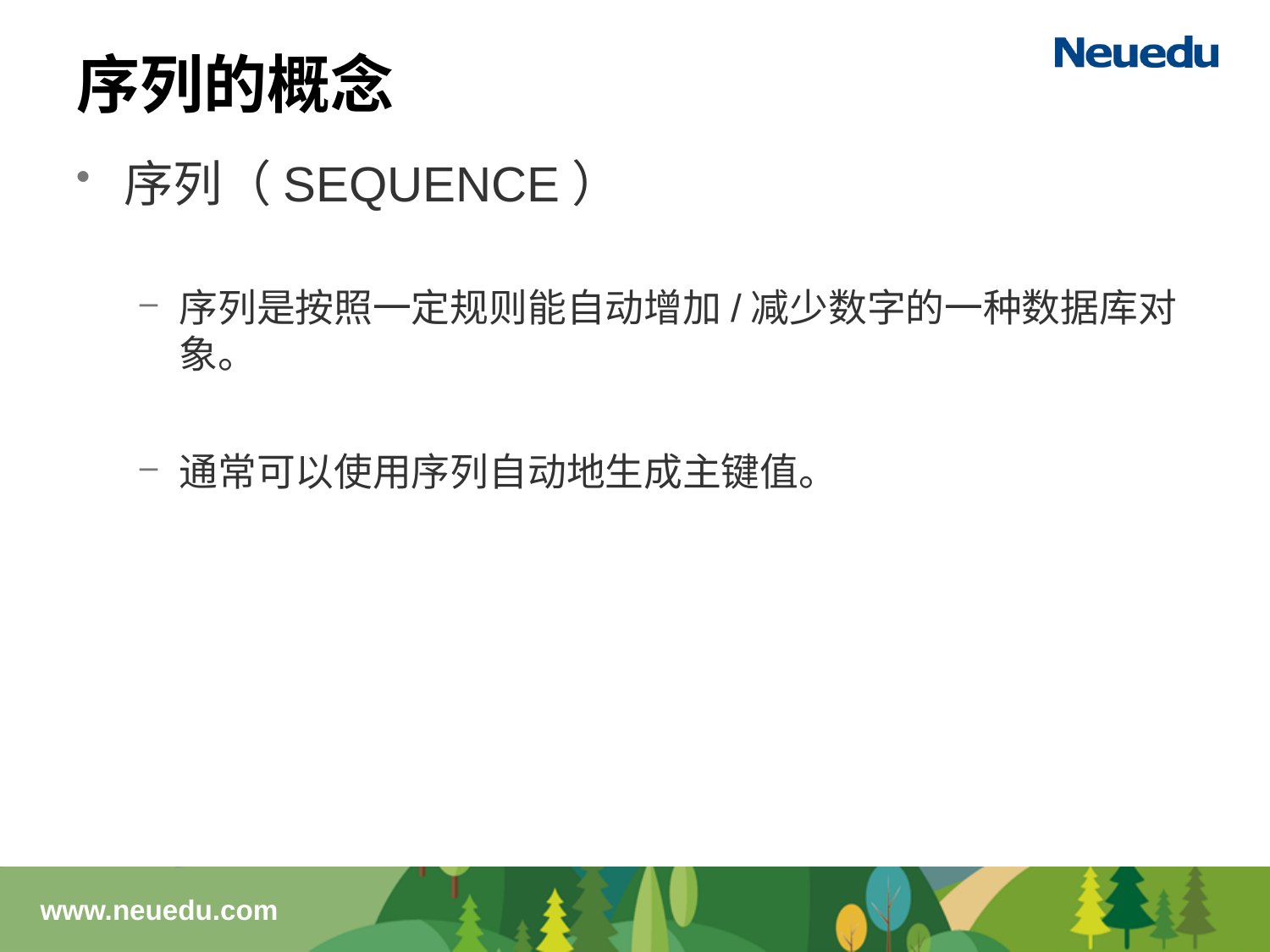

# 序列的概念
序列（SEQUENCE）

序列是按照一定规则能自动增加/减少数字的一种数据库对象。

通常可以使用序列自动地生成主键值。